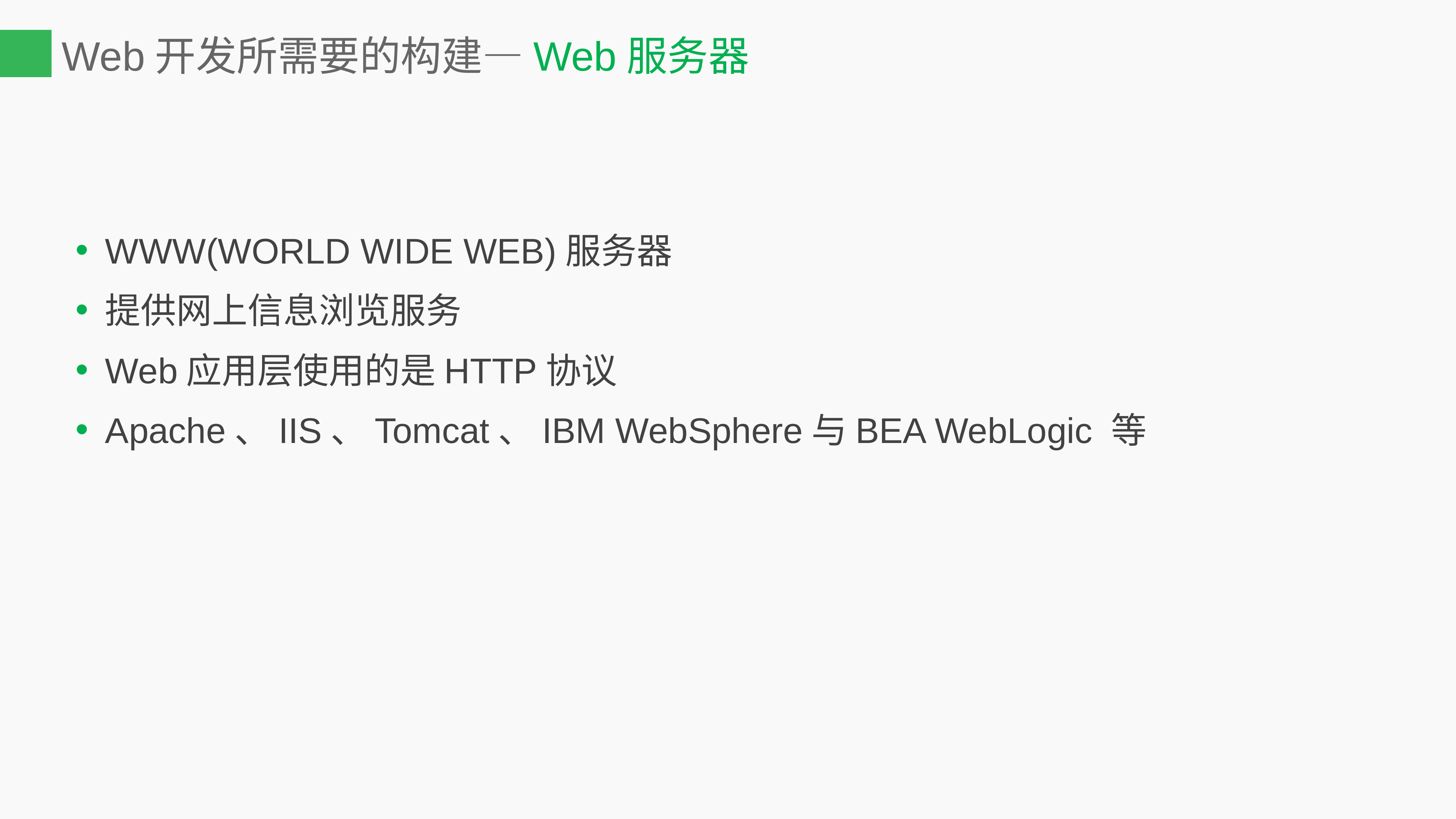

# Web开发所需要的构建—Web服务器
WWW(WORLD WIDE WEB)服务器
提供网上信息浏览服务
Web应用层使用的是HTTP协议
Apache、IIS、Tomcat、IBM WebSphere与BEA WebLogic 等